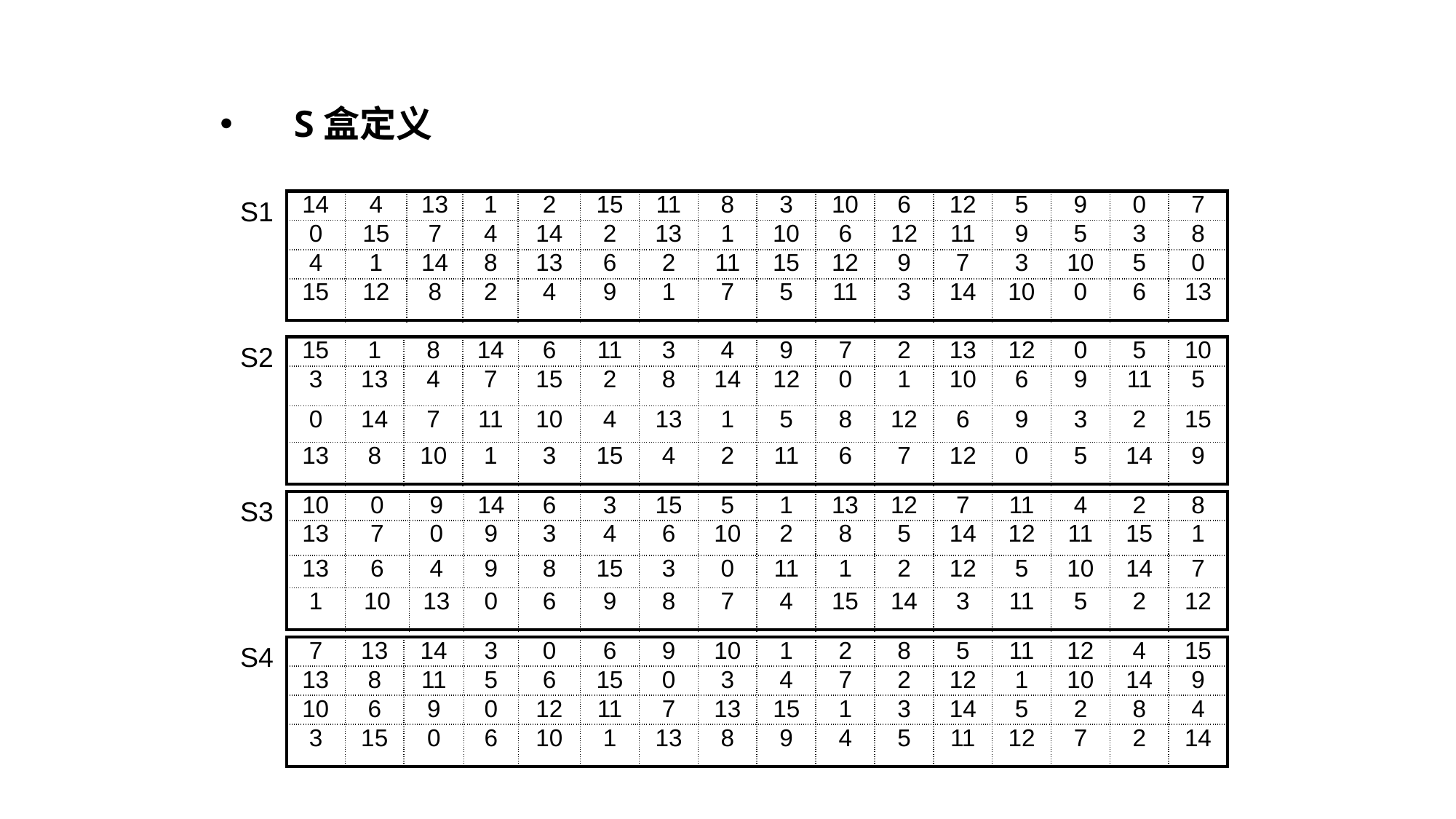

S盒定义
| S1 | 14 | 4 | 13 | 1 | 2 | 15 | 11 | 8 | 3 | 10 | 6 | 12 | 5 | 9 | 0 | 7 |
| --- | --- | --- | --- | --- | --- | --- | --- | --- | --- | --- | --- | --- | --- | --- | --- | --- |
|  | 0 | 15 | 7 | 4 | 14 | 2 | 13 | 1 | 10 | 6 | 12 | 11 | 9 | 5 | 3 | 8 |
|  | 4 | 1 | 14 | 8 | 13 | 6 | 2 | 11 | 15 | 12 | 9 | 7 | 3 | 10 | 5 | 0 |
|  | 15 | 12 | 8 | 2 | 4 | 9 | 1 | 7 | 5 | 11 | 3 | 14 | 10 | 0 | 6 | 13 |

| S2 | 15 | 1 | 8 | 14 | 6 | 11 | 3 | 4 | 9 | 7 | 2 | 13 | 12 | 0 | 5 | 10 |
| --- | --- | --- | --- | --- | --- | --- | --- | --- | --- | --- | --- | --- | --- | --- | --- | --- |
|  | 3 | 13 | 4 | 7 | 15 | 2 | 8 | 14 | 12 | 0 | 1 | 10 | 6 | 9 | 11 | 5 |
|  | 0 | 14 | 7 | 11 | 10 | 4 | 13 | 1 | 5 | 8 | 12 | 6 | 9 | 3 | 2 | 15 |
|  | 13 | 8 | 10 | 1 | 3 | 15 | 4 | 2 | 11 | 6 | 7 | 12 | 0 | 5 | 14 | 9 |
| S3 | 10 | 0 | 9 | 14 | 6 | 3 | 15 | 5 | 1 | 13 | 12 | 7 | 11 | 4 | 2 | 8 |
| --- | --- | --- | --- | --- | --- | --- | --- | --- | --- | --- | --- | --- | --- | --- | --- | --- |
|  | 13 | 7 | 0 | 9 | 3 | 4 | 6 | 10 | 2 | 8 | 5 | 14 | 12 | 11 | 15 | 1 |
|  | 13 | 6 | 4 | 9 | 8 | 15 | 3 | 0 | 11 | 1 | 2 | 12 | 5 | 10 | 14 | 7 |
|  | 1 | 10 | 13 | 0 | 6 | 9 | 8 | 7 | 4 | 15 | 14 | 3 | 11 | 5 | 2 | 12 |
| S4 | 7 | 13 | 14 | 3 | 0 | 6 | 9 | 10 | 1 | 2 | 8 | 5 | 11 | 12 | 4 | 15 |
| --- | --- | --- | --- | --- | --- | --- | --- | --- | --- | --- | --- | --- | --- | --- | --- | --- |
|  | 13 | 8 | 11 | 5 | 6 | 15 | 0 | 3 | 4 | 7 | 2 | 12 | 1 | 10 | 14 | 9 |
|  | 10 | 6 | 9 | 0 | 12 | 11 | 7 | 13 | 15 | 1 | 3 | 14 | 5 | 2 | 8 | 4 |
|  | 3 | 15 | 0 | 6 | 10 | 1 | 13 | 8 | 9 | 4 | 5 | 11 | 12 | 7 | 2 | 14 |

24